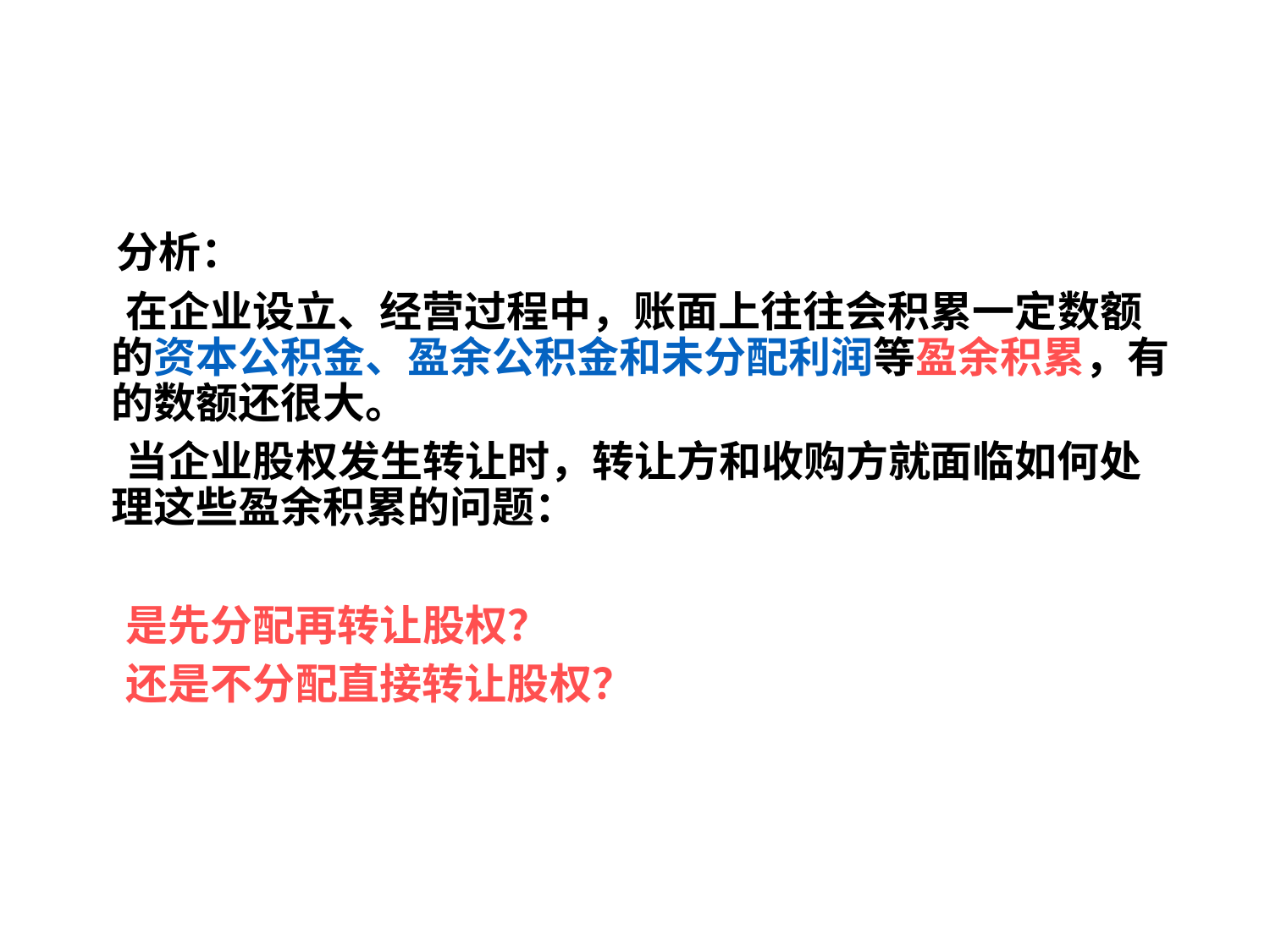

#
   分析：
   在企业设立、经营过程中，账面上往往会积累一定数额的资本公积金、盈余公积金和未分配利润等盈余积累，有的数额还很大。
   当企业股权发生转让时，转让方和收购方就面临如何处理这些盈余积累的问题：

   是先分配再转让股权？
   还是不分配直接转让股权？